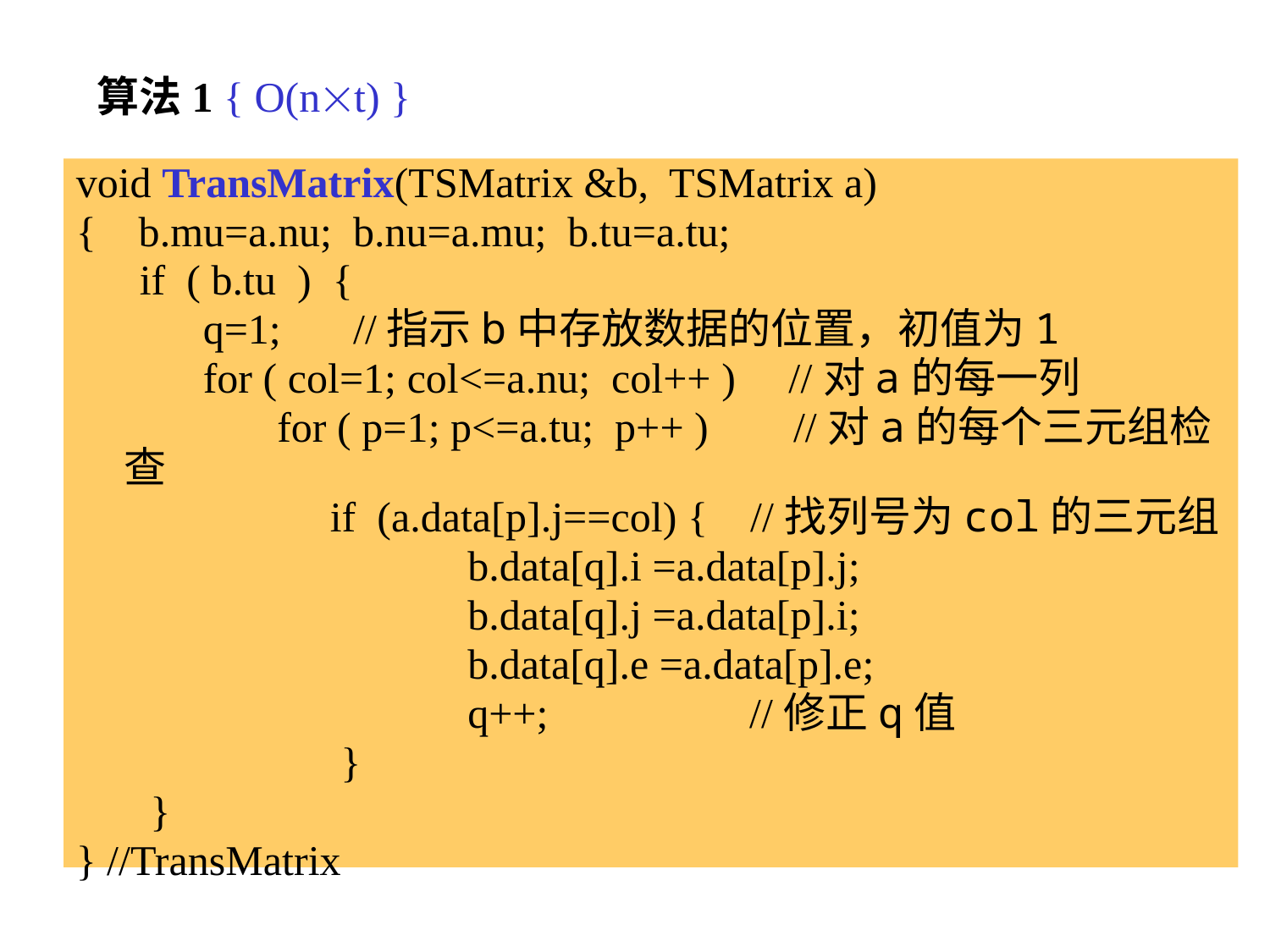

算法1 { O(n×t) }
void TransMatrix(TSMatrix &b,  TSMatrix a)
{    b.mu=a.nu;  b.nu=a.mu;  b.tu=a.tu;
      if  ( b.tu  )  {
            q=1;    //指示b中存放数据的位置，初值为1
            for ( col=1; col<=a.nu;  col++ )     //对a的每一列
                   for ( p=1; p<=a.tu;  p++ )        //对a的每个三元组检查
                        if  (a.data[p].j==col) {    //找列号为col的三元组
                                     b.data[q].i =a.data[p].j;
                                     b.data[q].j =a.data[p].i;
                                     b.data[q].e =a.data[p].e;
                                     q++;                   //修正q值
                         }
       }
} //TransMatrix